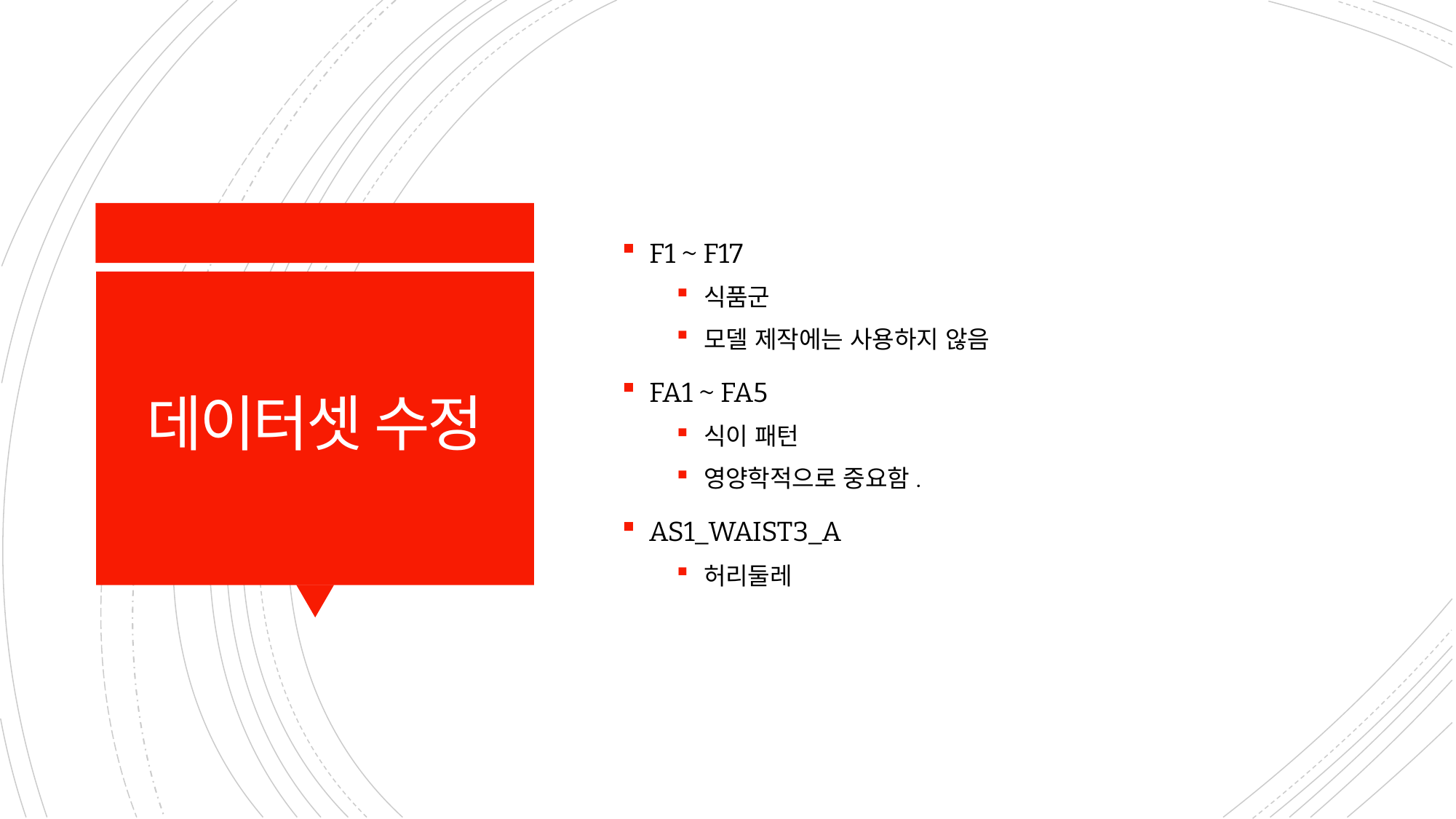

F1 ~ F17
식품군
모델 제작에는 사용하지 않음
FA1 ~ FA5
식이 패턴
영양학적으로 중요함.
AS1_WAIST3_A
허리둘레
# 데이터셋 수정